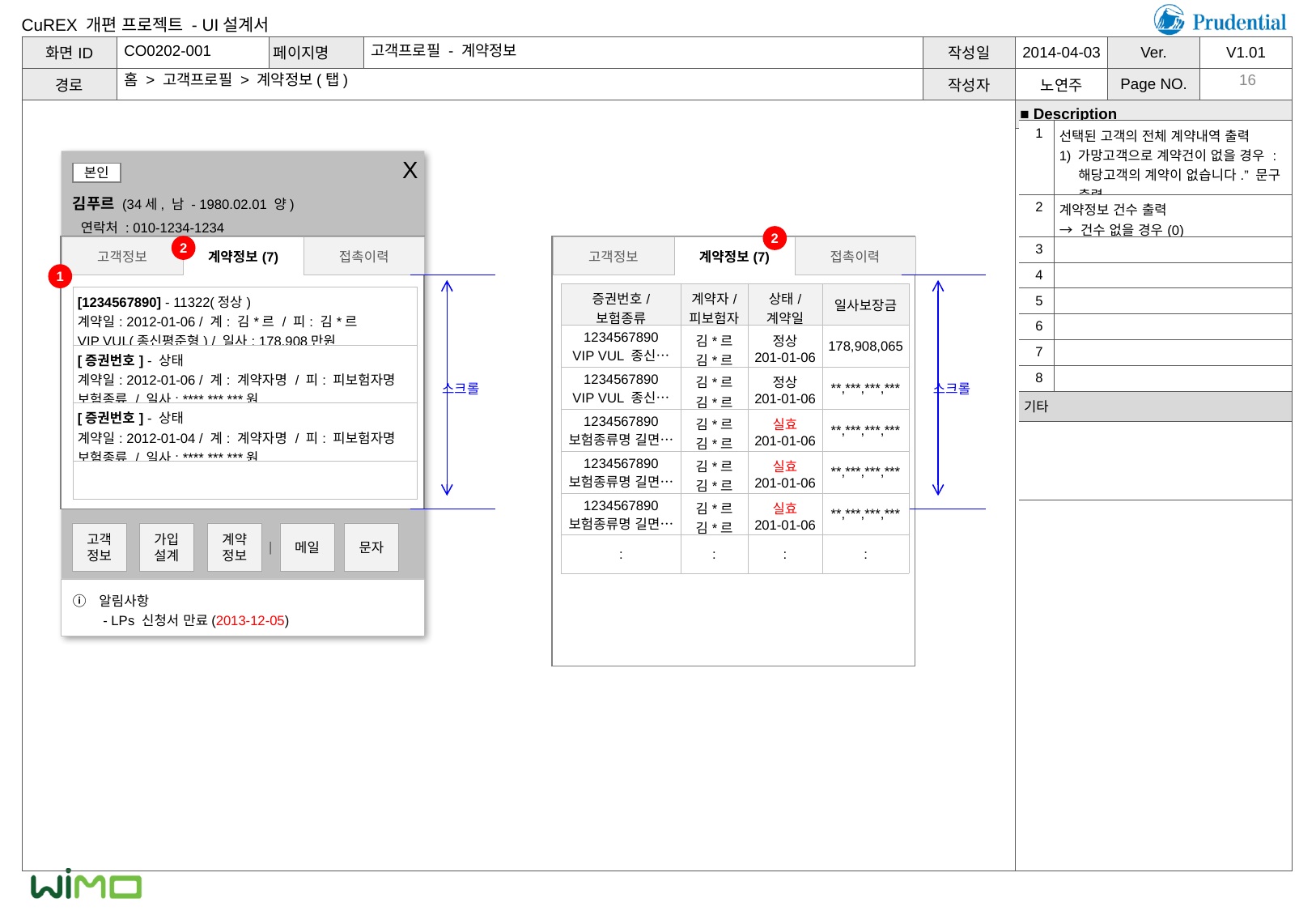

CO0202-001
고객프로필 - 계약정보
홈 > 고객프로필 > 계약정보(탭)
16
| 1 | 선택된 고객의 전체 계약내역 출력 1) 가망고객으로 계약건이 없을 경우 : 해당고객의 계약이 없습니다.” 문구 출력 |
| --- | --- |
| 2 | 계약정보 건수 출력 → 건수 없을 경우(0) |
| 3 |  |
| 4 |  |
| 5 |  |
| 6 |  |
| 7 |  |
| 8 |  |
| 기타 |  |
|  |  |
X

본인
김푸르 (34세, 남 - 1980.02.01 양)
연락처 : 010-1234-1234
2
2

| 고객정보 | 계약정보(7) | 접촉이력 |
| --- | --- | --- |
| 고객정보 | 계약정보(7) | 접촉이력 |
| --- | --- | --- |
1
| 증권번호/ 보험종류 | 계약자/ 피보험자 | 상태/ 계약일 | 일사보장금 |
| --- | --- | --- | --- |
| 1234567890 VIP VUL 종신… | 김\*르 김\*르 | 정상 201-01-06 | 178,908,065 |
| 1234567890 VIP VUL 종신… | 김\*르 김\*르 | 정상 201-01-06 | \*\*,\*\*\*,\*\*\*,\*\*\* |
| 1234567890 보험종류명 길면… | 김\*르 김\*르 | 실효 201-01-06 | \*\*,\*\*\*,\*\*\*,\*\*\* |
| 1234567890 보험종류명 길면… | 김\*르 김\*르 | 실효 201-01-06 | \*\*,\*\*\*,\*\*\*,\*\*\* |
| 1234567890 보험종류명 길면… | 김\*르 김\*르 | 실효 201-01-06 | \*\*,\*\*\*,\*\*\*,\*\*\* |
| : | : | : | : |
| [1234567890] - 11322(정상) 계약일: 2012-01-06 / 계: 김\*르 / 피: 김\*르 VIP VUL(종신평준형) / 일사: 178,908만원 |
| --- |
| [증권번호] - 상태 계약일: 2012-01-06 / 계: 계약자명 / 피: 피보험자명 보험종류 / 일사: \*\*\*\*,\*\*\*,\*\*\*원 |
| [증권번호] - 상태 계약일: 2012-01-04 / 계: 계약자명 / 피: 피보험자명 보험종류 / 일사: \*\*\*\*,\*\*\*,\*\*\*원 |
|  |
스크롤
스크롤
고객정보
가입설계
계약정보
메일
문자
|
ⓘ
알림사항
 - LPs 신청서 만료(2013-12-05)